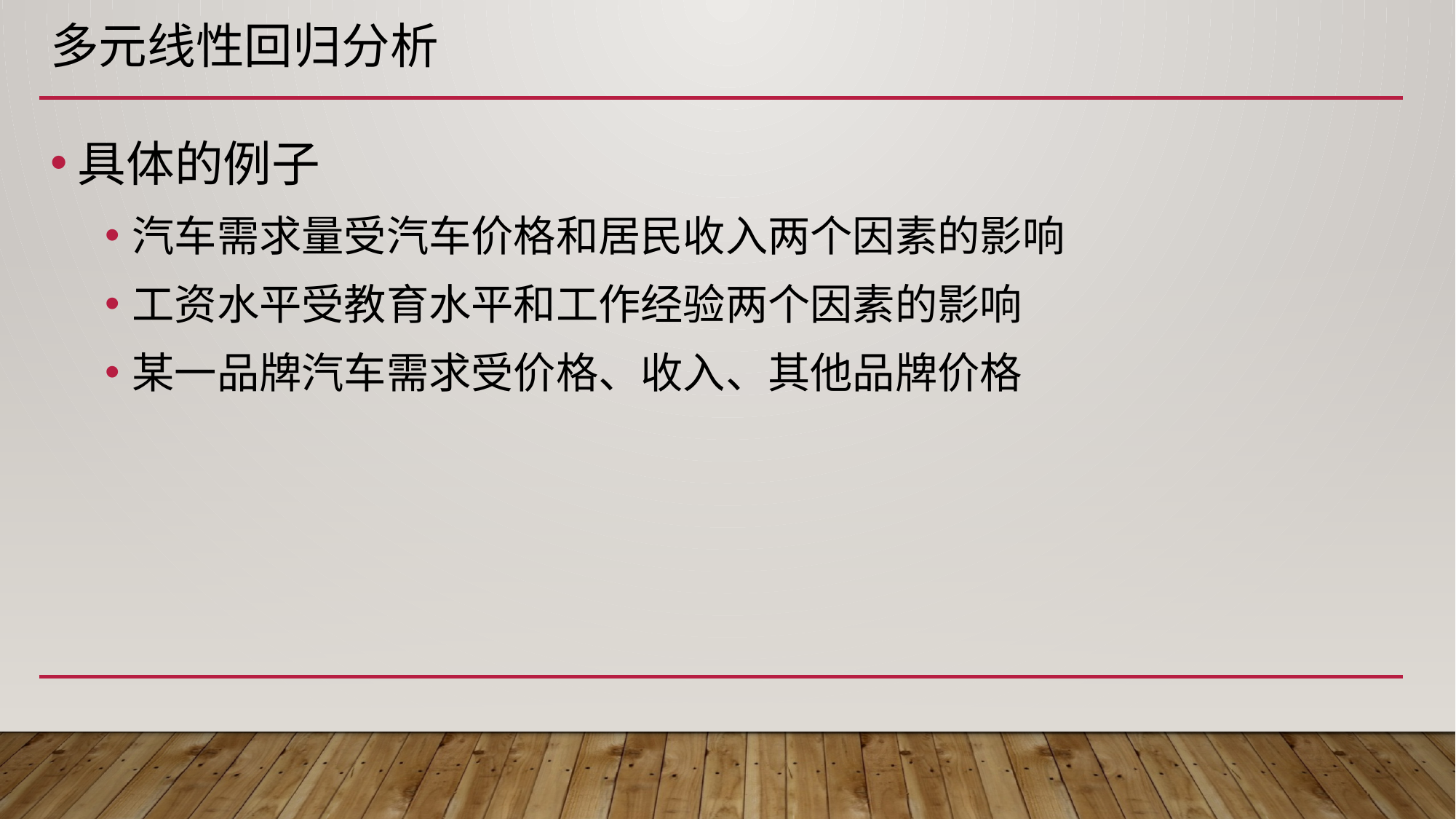

# 多元线性回归分析
具体的例子
汽车需求量受汽车价格和居民收入两个因素的影响
工资水平受教育水平和工作经验两个因素的影响
某一品牌汽车需求受价格、收入、其他品牌价格